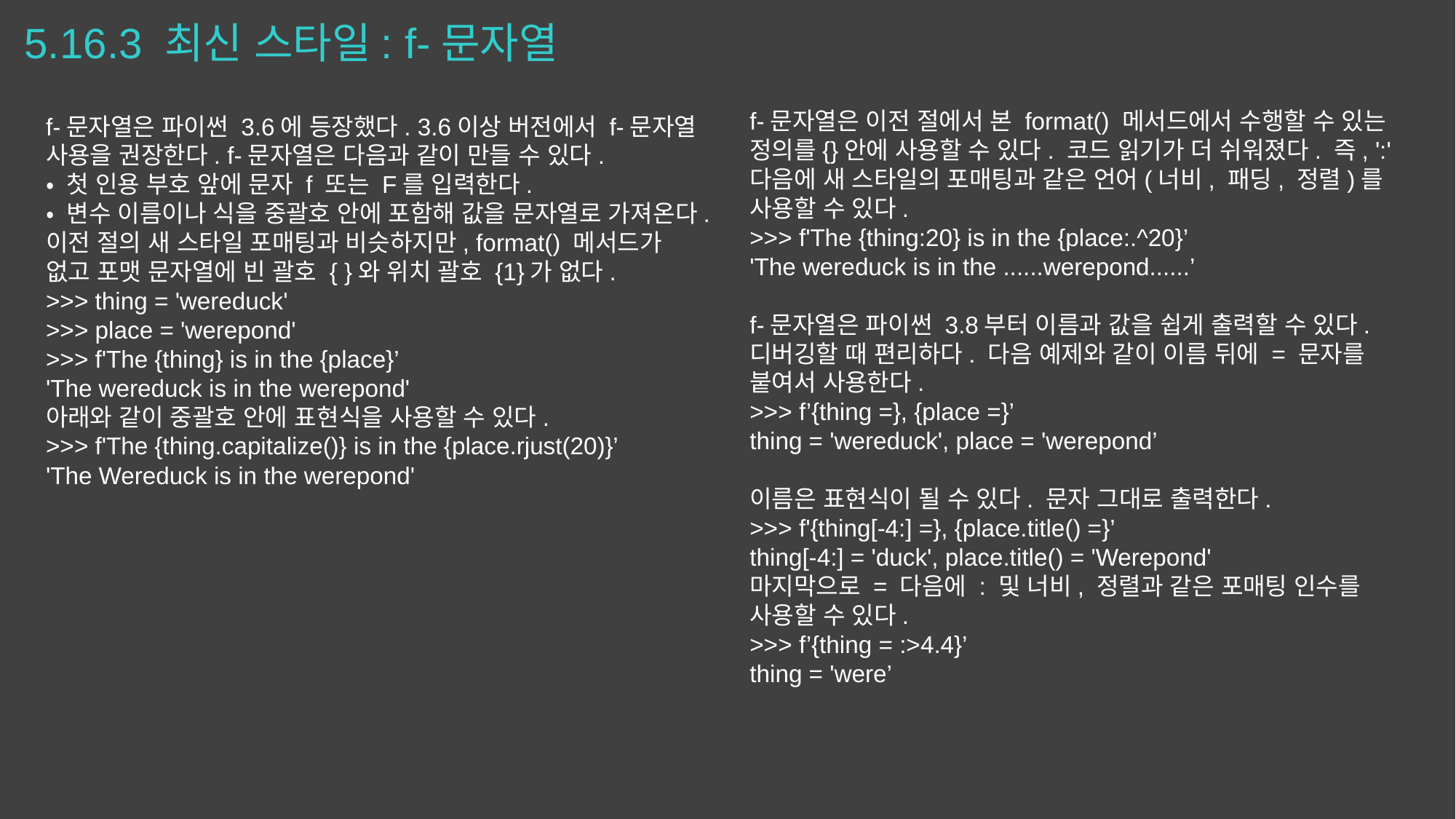

# 5.16.3 최신 스타일: f-문자열
f-문자열은 이전 절에서 본 format() 메서드에서 수행할 수 있는 정의를{}안에 사용할 수 있다. 코드 읽기가 더 쉬워졌다. 즉, ':' 다음에 새 스타일의 포매팅과 같은 언어(너비, 패딩, 정렬)를 사용할 수 있다.
>>> f'The {thing:20} is in the {place:.^20}’
'The wereduck is in the ......werepond......’

f-문자열은 파이썬 3.8부터 이름과 값을 쉽게 출력할 수 있다. 디버깅할 때 편리하다. 다음 예제와 같이 이름 뒤에 = 문자를 붙여서 사용한다.
>>> f’{thing =}, {place =}’
thing = 'wereduck', place = 'werepond’

이름은 표현식이 될 수 있다. 문자 그대로 출력한다.
>>> f'{thing[-4:] =}, {place.title() =}’
thing[-4:] = 'duck', place.title() = 'Werepond'
마지막으로 = 다음에 : 및 너비, 정렬과 같은 포매팅 인수를 사용할 수 있다.
>>> f’{thing = :>4.4}’
thing = 'were’
f-문자열은 파이썬 3.6에 등장했다. 3.6이상 버전에서 f-문자열 사용을 권장한다. f-문자열은 다음과 같이 만들 수 있다.
• 첫 인용 부호 앞에 문자 f 또는 F를 입력한다.
• 변수 이름이나 식을 중괄호 안에 포함해 값을 문자열로 가져온다.
이전 절의 새 스타일 포매팅과 비슷하지만, format() 메서드가 없고 포맷 문자열에 빈 괄호 { }와 위치 괄호 {1}가 없다.
>>> thing = 'wereduck'
>>> place = 'werepond'
>>> f'The {thing} is in the {place}’
'The wereduck is in the werepond'
아래와 같이 중괄호 안에 표현식을 사용할 수 있다.
>>> f'The {thing.capitalize()} is in the {place.rjust(20)}’
'The Wereduck is in the werepond'